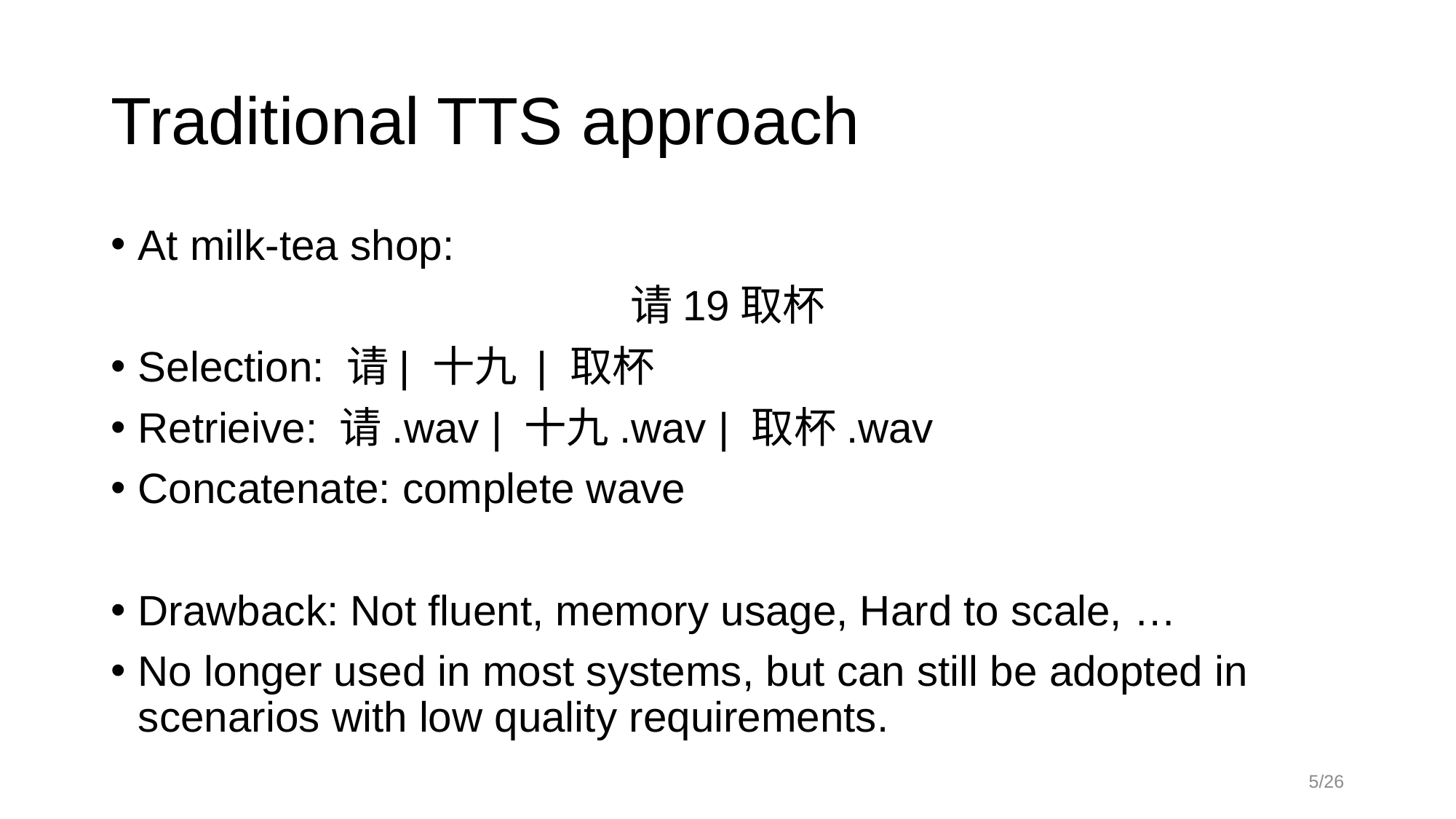

# Traditional TTS approach
At milk-tea shop:
请19取杯
Selection: 请| 十九 | 取杯
Retrieive: 请.wav | 十九.wav | 取杯.wav
Concatenate: complete wave

Drawback: Not fluent, memory usage, Hard to scale, …
No longer used in most systems, but can still be adopted in scenarios with low quality requirements.
5/26